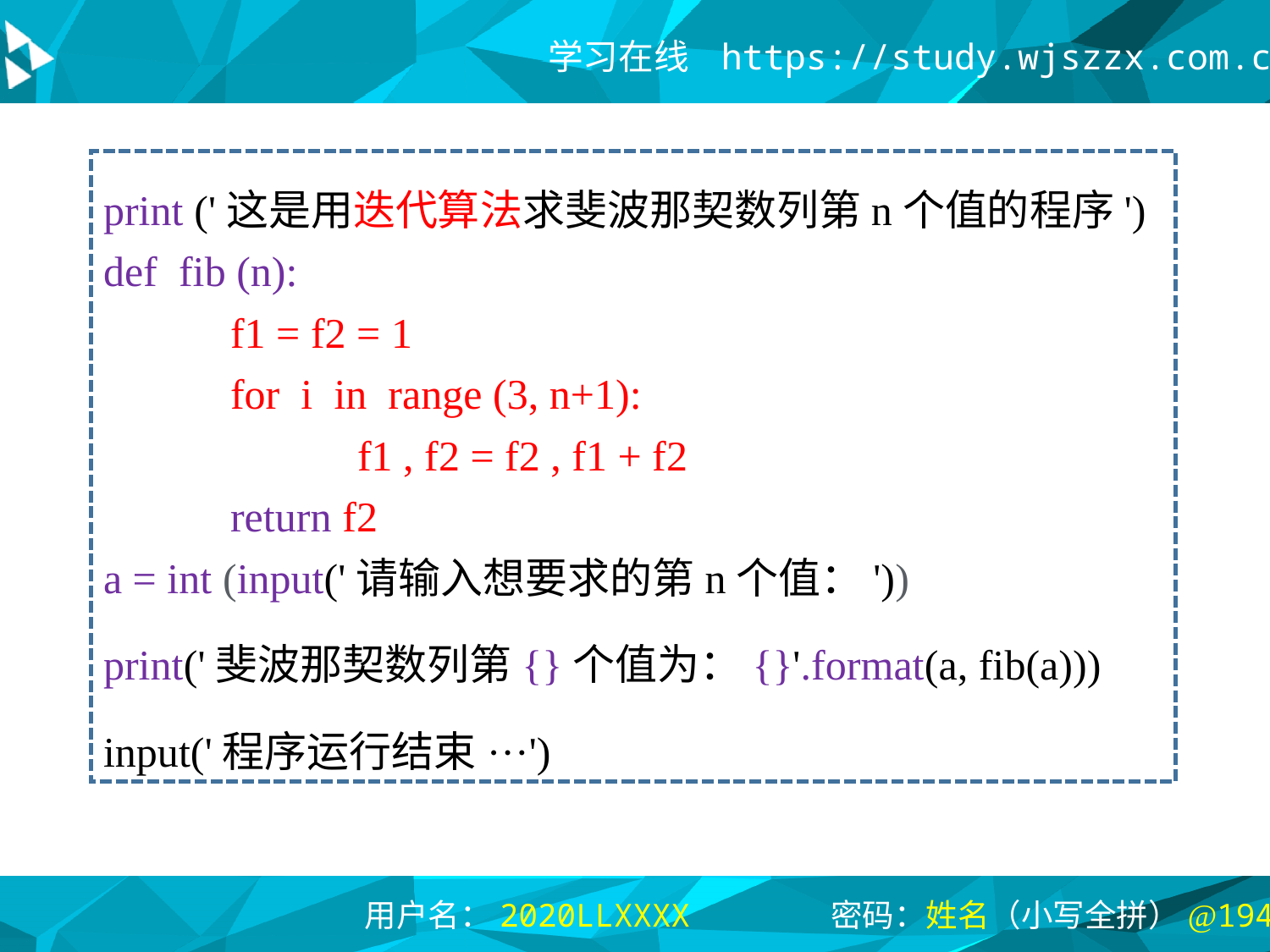

print ('这是用迭代算法求斐波那契数列第n个值的程序')
def  fib (n):
	f1 = f2 = 1
	for  i  in  range (3, n+1):
		f1 , f2 = f2 , f1 + f2
	return f2
a = int (input('请输入想要求的第n个值：'))
print('斐波那契数列第{}个值为：{}'.format(a, fib(a)))
input('程序运行结束···')